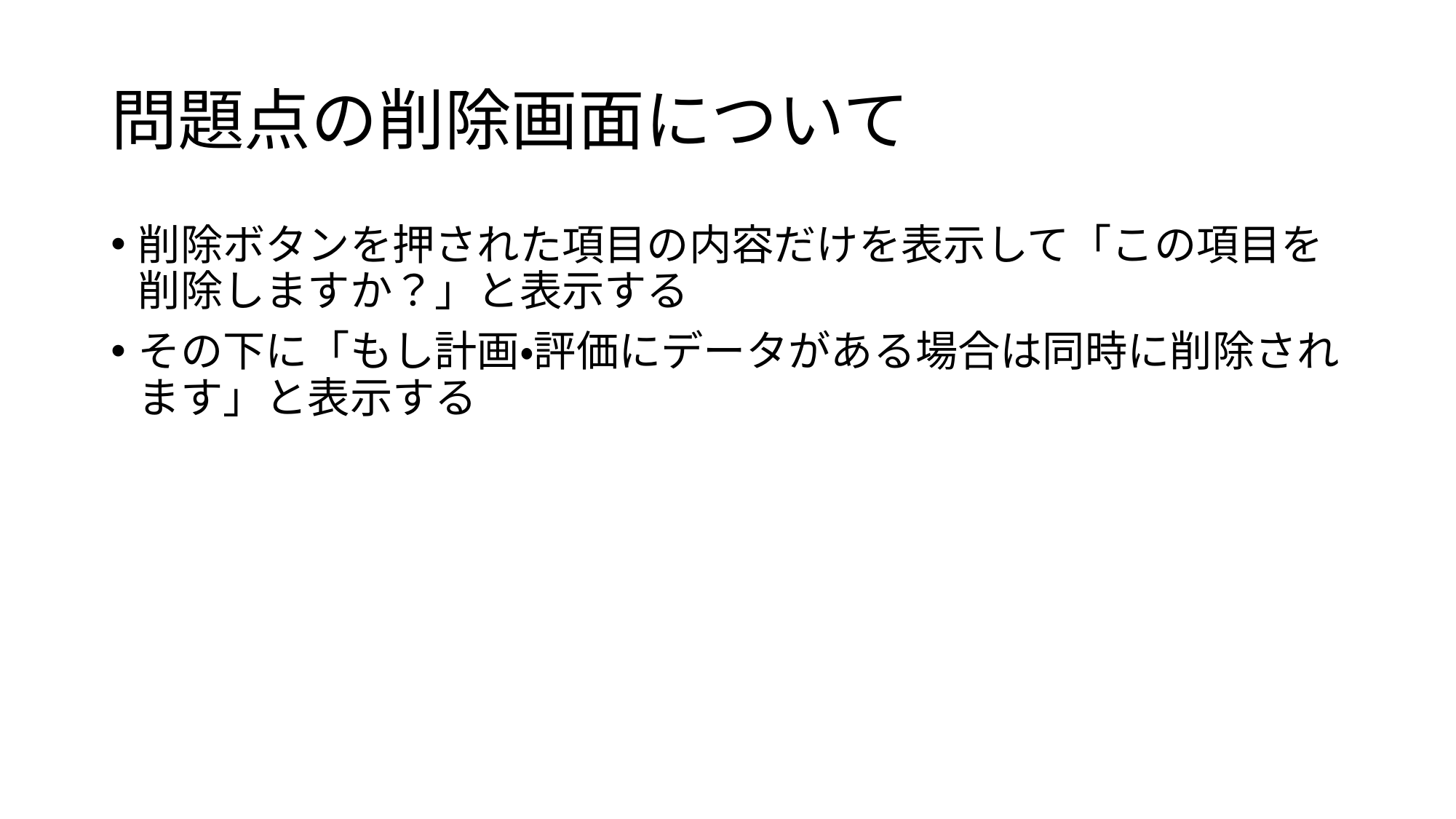

# 問題点の削除画面について
削除ボタンを押された項目の内容だけを表示して「この項目を削除しますか？」と表示する
その下に「もし計画・評価にデータがある場合は同時に削除されます」と表示する